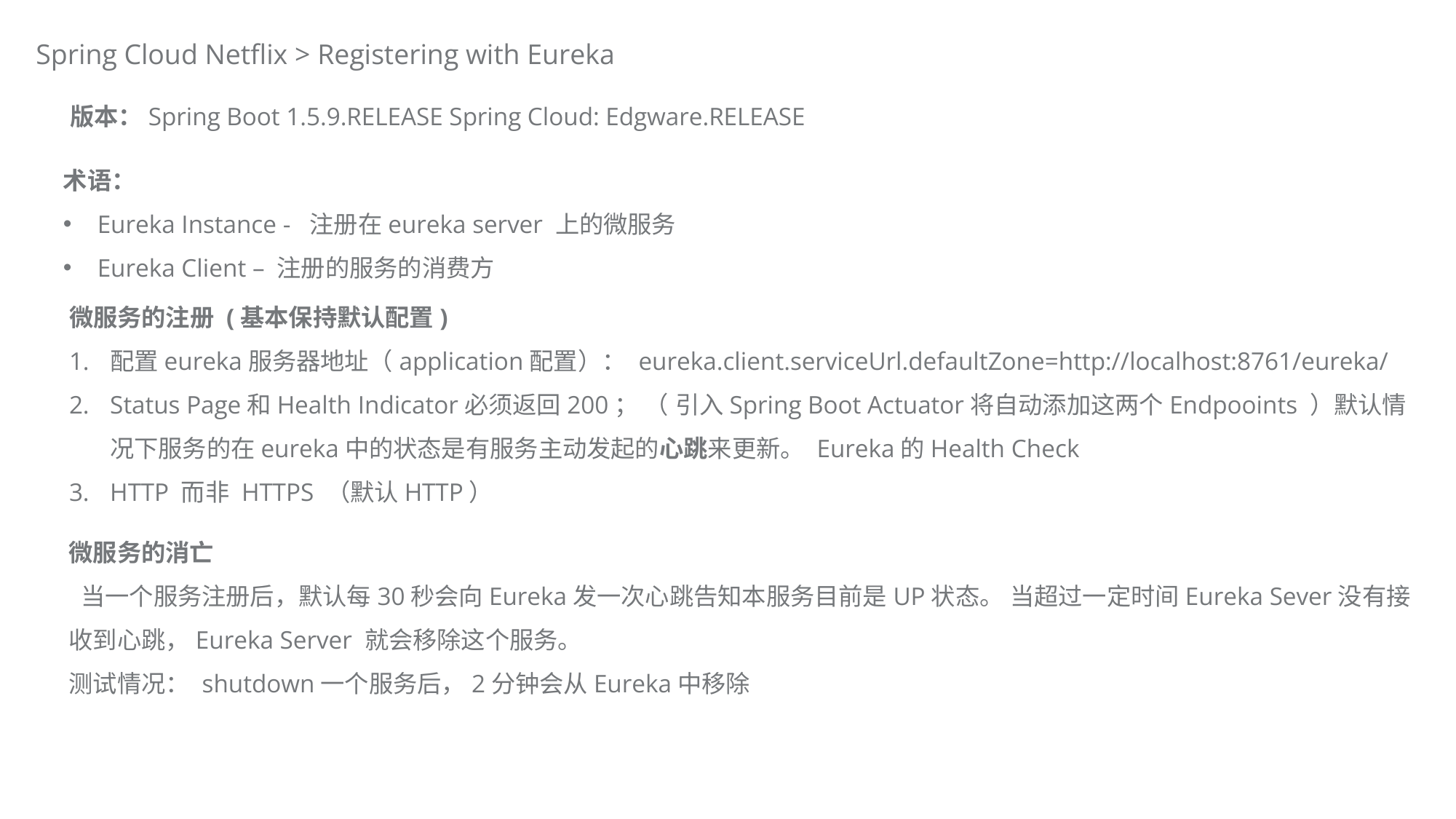

Spring Cloud Netflix > Registering with Eureka
版本：Spring Boot 1.5.9.RELEASE Spring Cloud: Edgware.RELEASE
术语：
Eureka Instance -  注册在eureka server 上的微服务
Eureka Client – 注册的服务的消费方
微服务的注册 (基本保持默认配置)
配置eureka服务器地址（application配置）： eureka.client.serviceUrl.defaultZone=http://localhost:8761/eureka/
Status Page和Health Indicator必须返回200； （ 引入Spring Boot Actuator将自动添加这两个Endpooints ）默认情况下服务的在eureka中的状态是有服务主动发起的心跳来更新。 Eureka的Health Check
HTTP 而非 HTTPS （默认HTTP）

微服务的消亡
 当一个服务注册后，默认每30秒会向Eureka发一次心跳告知本服务目前是UP状态。 当超过一定时间Eureka Sever没有接收到心跳，Eureka Server 就会移除这个服务。
测试情况： shutdown一个服务后，2分钟会从Eureka中移除